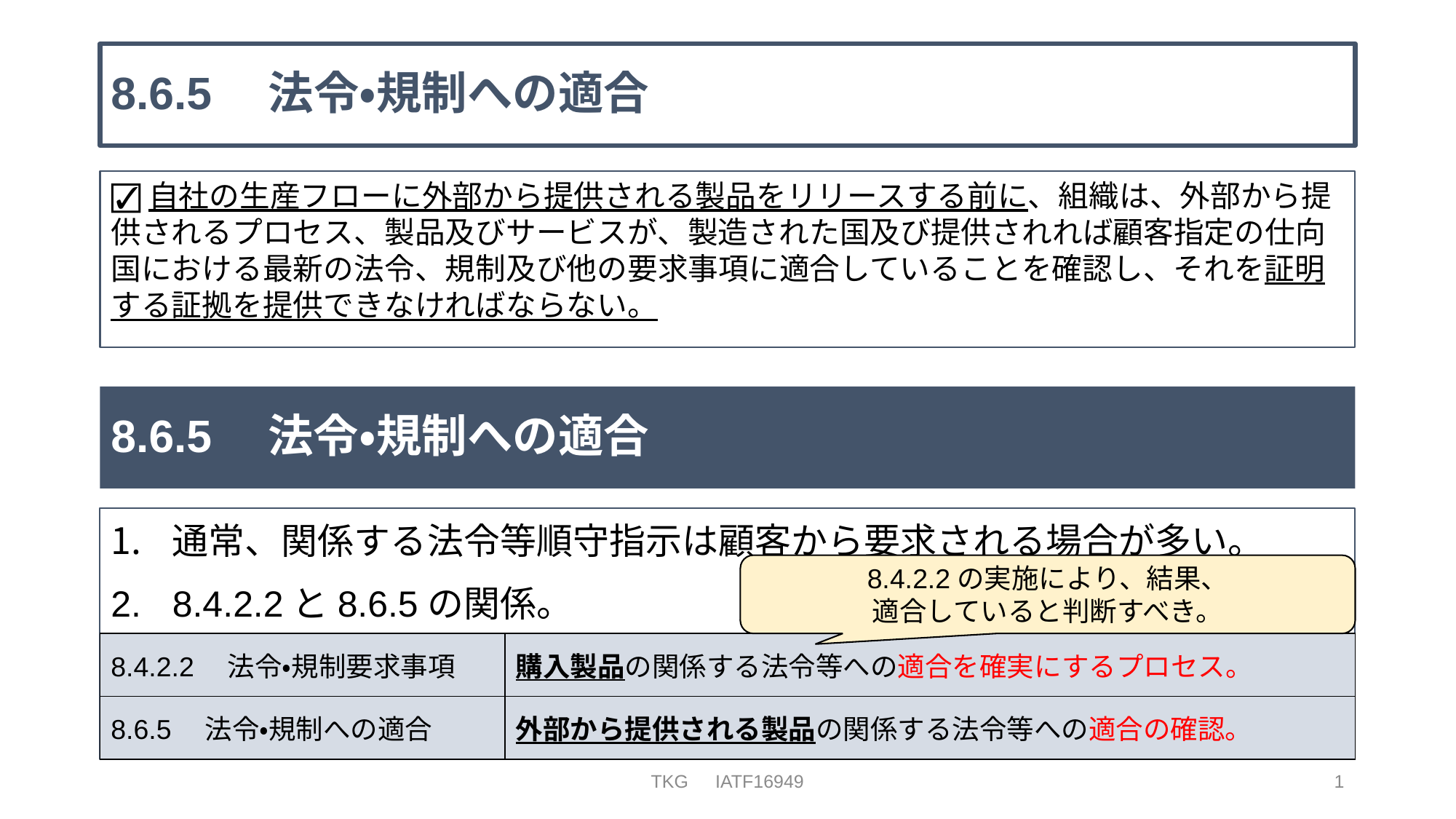

# 8.6.5　法令・規制への適合
☑自社の生産フローに外部から提供される製品をリリースする前に、組織は、外部から提供されるプロセス、製品及びサービスが、製造された国及び提供されれば顧客指定の仕向国における最新の法令、規制及び他の要求事項に適合していることを確認し、それを証明する証拠を提供できなければならない。
8.6.5　法令・規制への適合
通常、関係する法令等順守指示は顧客から要求される場合が多い。
8.4.2.2と8.6.5の関係。
8.4.2.2の実施により、結果、
適合していると判断すべき。
| 8.4.2.2　法令・規制要求事項 | 購入製品の関係する法令等への適合を確実にするプロセス。 |
| --- | --- |
| 8.6.5　法令・規制への適合 | 外部から提供される製品の関係する法令等への適合の確認。 |
TKG　IATF16949
1